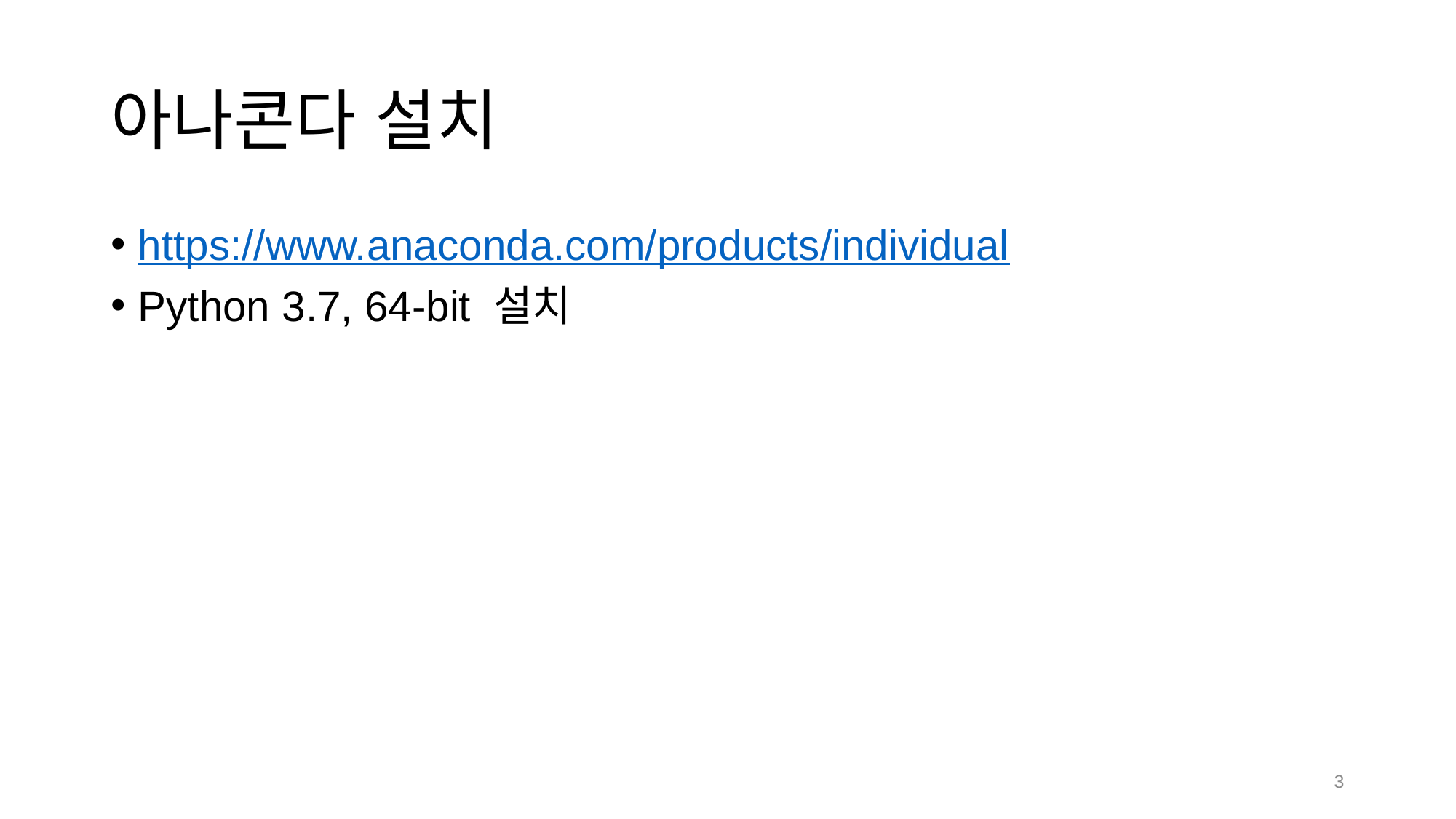

# 아나콘다 설치
https://www.anaconda.com/products/individual
Python 3.7, 64-bit 설치
3